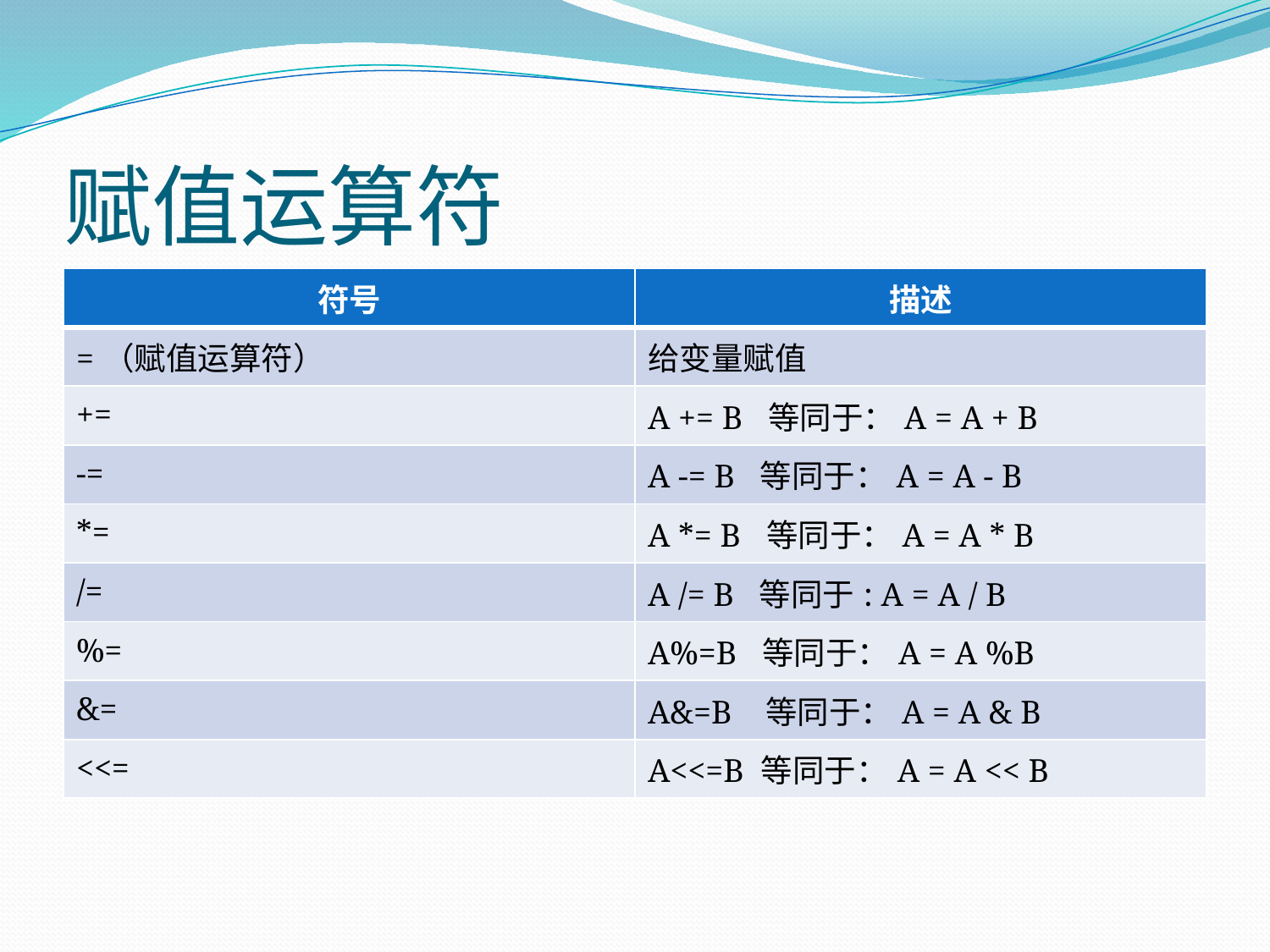

# 赋值运算符
| 符号 | 描述 |
| --- | --- |
| =（赋值运算符） | 给变量赋值 |
| += | A += B 等同于：A = A + B |
| -= | A -= B 等同于：A = A - B |
| \*= | A \*= B 等同于：A = A \* B |
| /= | A /= B 等同于: A = A / B |
| %= | A%=B 等同于：A = A %B |
| &= | A&=B 等同于：A = A & B |
| <<= | A<<=B 等同于：A = A << B |